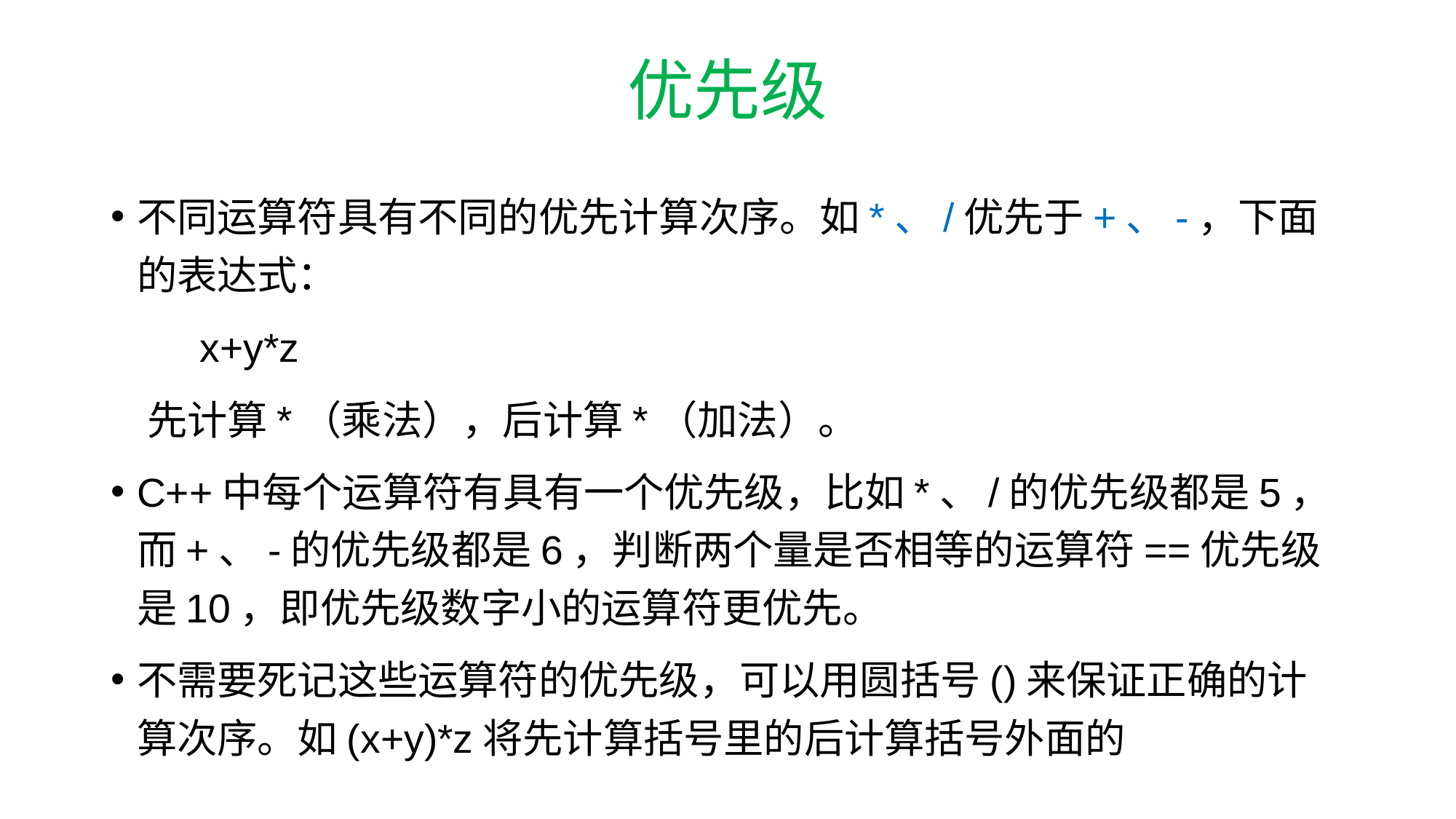

# 优先级
不同运算符具有不同的优先计算次序。如*、/优先于+、-，下面的表达式：
        x+y*z
   先计算*（乘法），后计算*（加法）。
C++中每个运算符有具有一个优先级，比如*、/的优先级都是5，而+、-的优先级都是6，判断两个量是否相等的运算符==优先级是10，即优先级数字小的运算符更优先。
不需要死记这些运算符的优先级，可以用圆括号()来保证正确的计算次序。如(x+y)*z将先计算括号里的后计算括号外面的